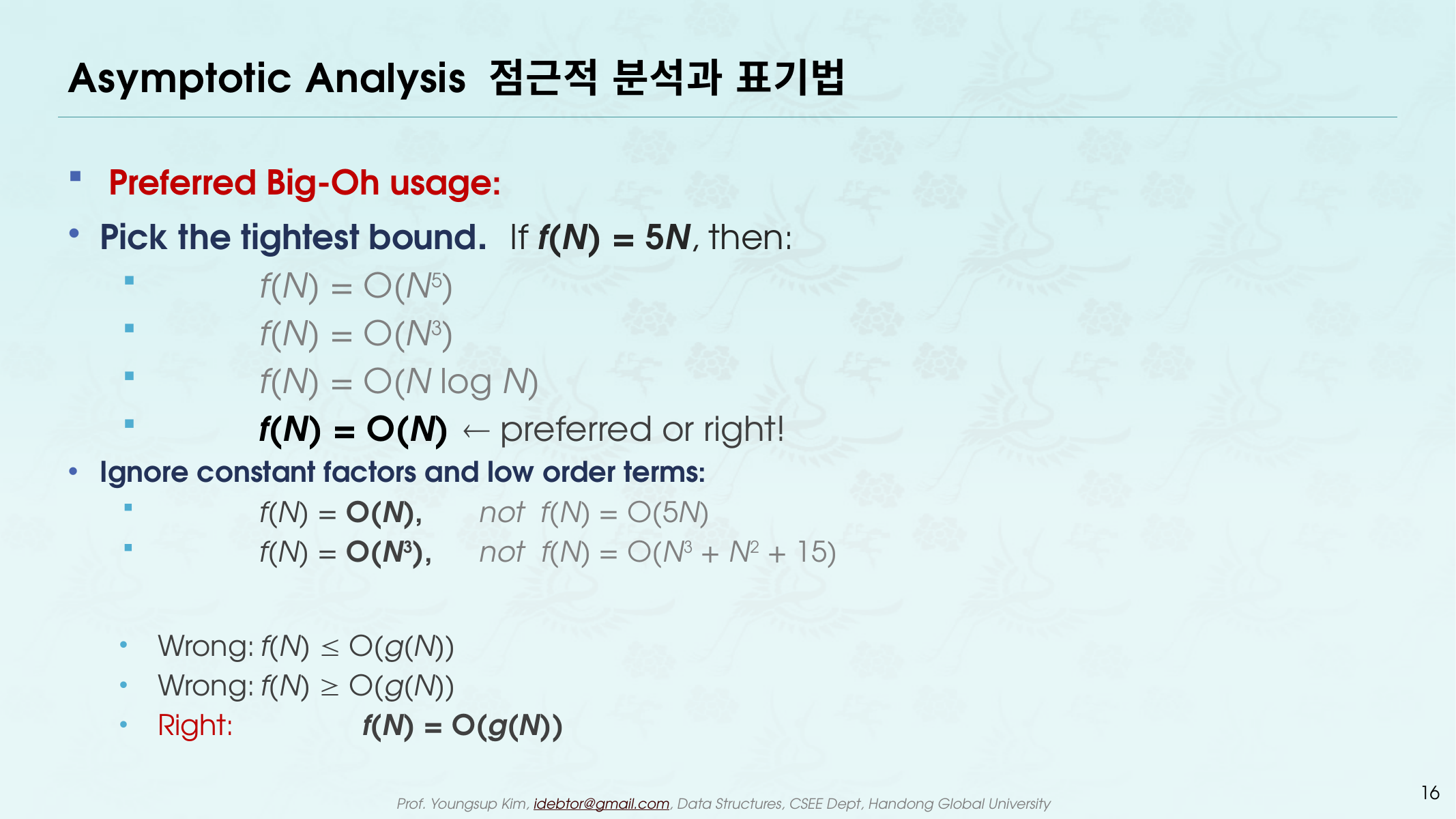

# Asymptotic Analysis 점근적 분석과 표기법
Preferred Big-Oh usage:
Pick the tightest bound.  If f(N) = 5N, then:
	f(N) = O(N5)
	f(N) = O(N3)
	f(N) = O(N log N)
	f(N) = O(N)	← preferred or right!
Ignore constant factors and low order terms:
	f(N) = O(N),	  not  f(N) = O(5N)
	f(N) = O(N3),	  not  f(N) = O(N3 + N2 + 15)

Wrong:	f(N) ≤ O(g(N))
Wrong:	f(N) ≥ O(g(N))
Right:		f(N) = O(g(N))

16